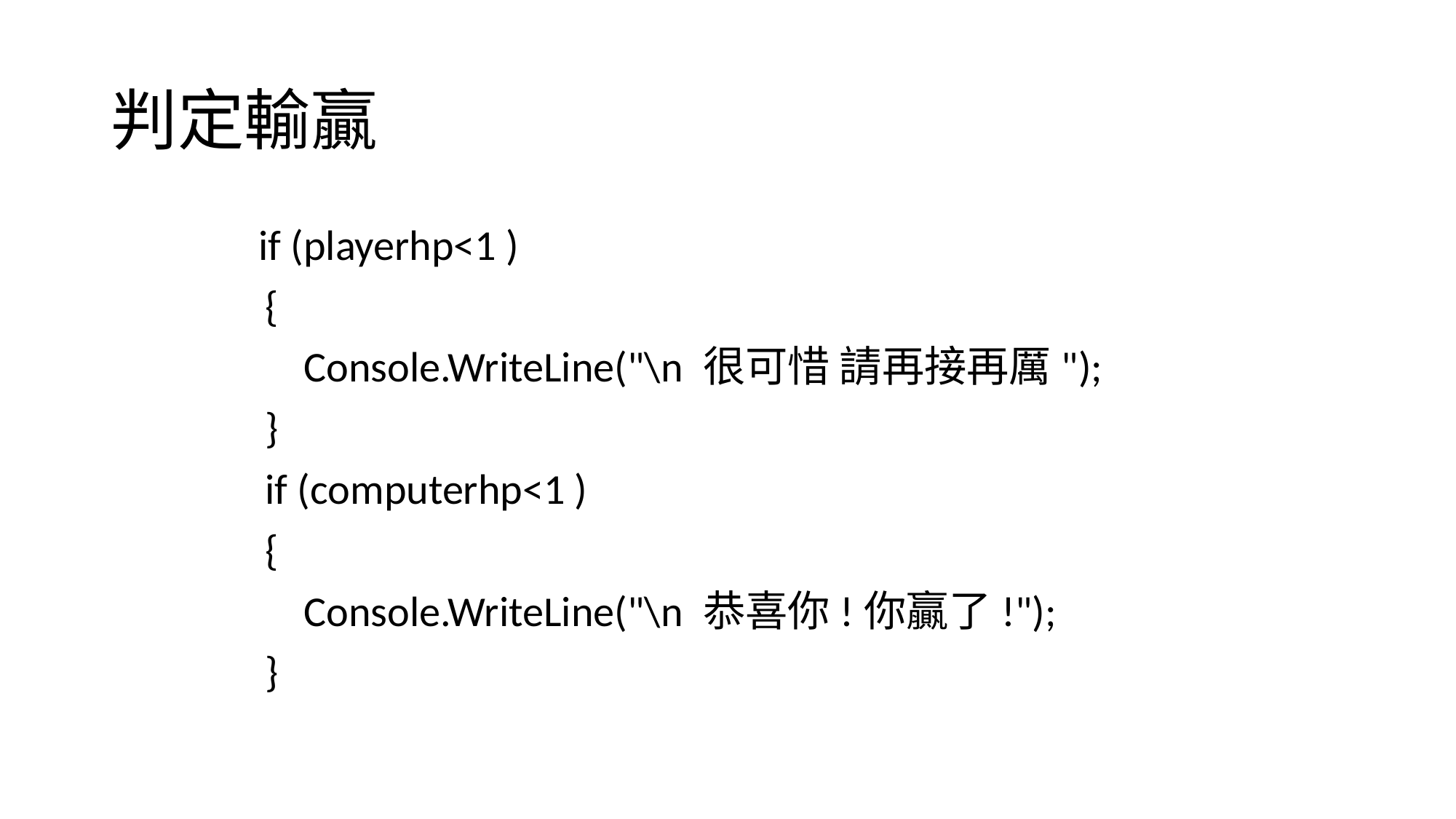

# 判定輸贏
	    if (playerhp<1 )
                {
                    Console.WriteLine("\n 很可惜 請再接再厲");
                }
                if (computerhp<1 )
                {
                    Console.WriteLine("\n 恭喜你!你贏了!");
                }